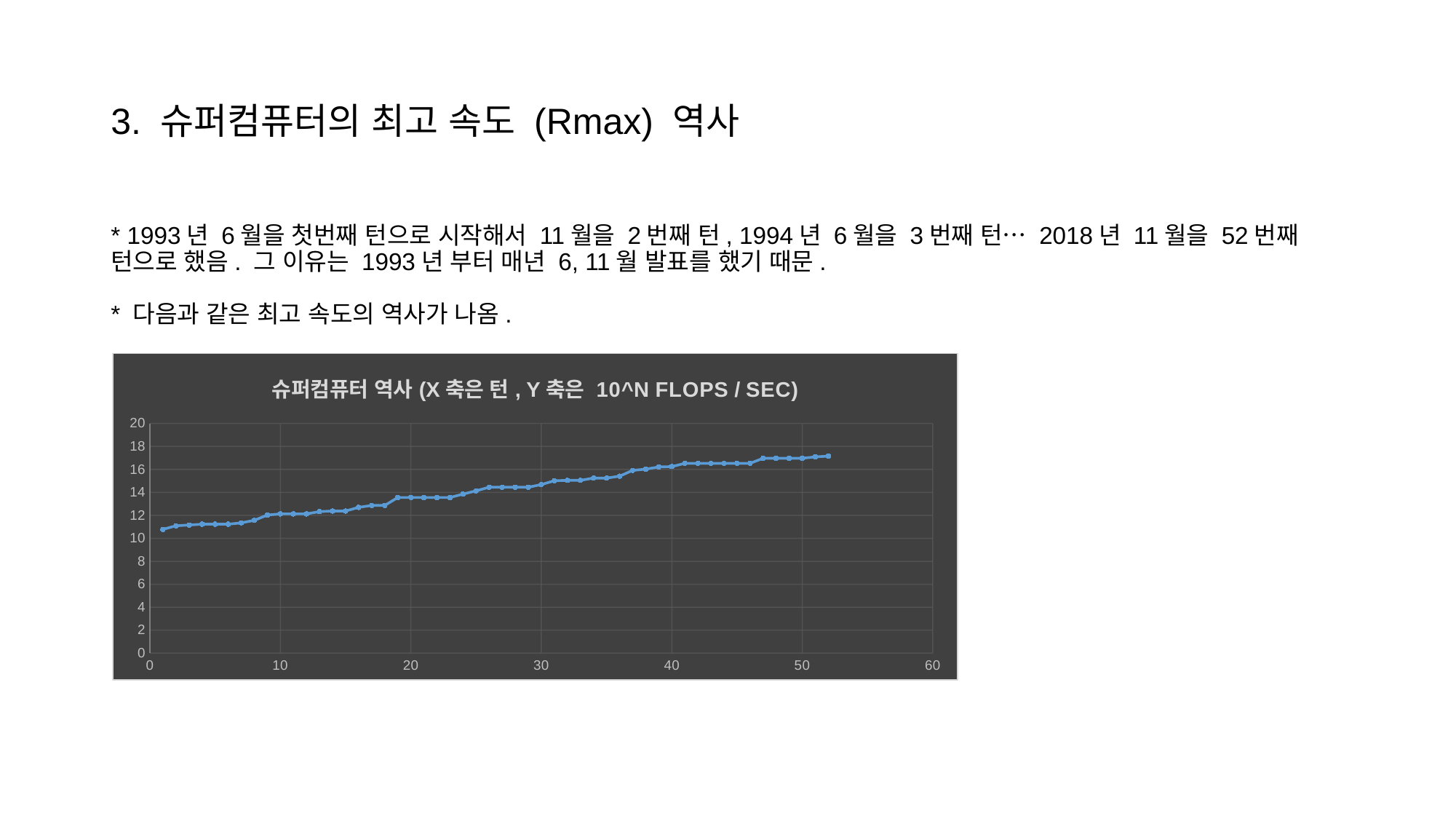

# 3. 슈퍼컴퓨터의 최고 속도 (Rmax) 역사
* 1993년 6월을 첫번째 턴으로 시작해서 11월을 2번째 턴, 1994년 6월을 3번째 턴… 2018년 11월을 52번째 턴으로 했음. 그 이유는 1993년 부터 매년 6, 11월 발표를 했기 때문.
* 다음과 같은 최고 속도의 역사가 나옴.

### Chart: 슈퍼컴퓨터 역사(X축은 턴, Y축은 10^N FLOPS / SEC)

| Category | 최대 속도 (10^n승) |
|---|---|